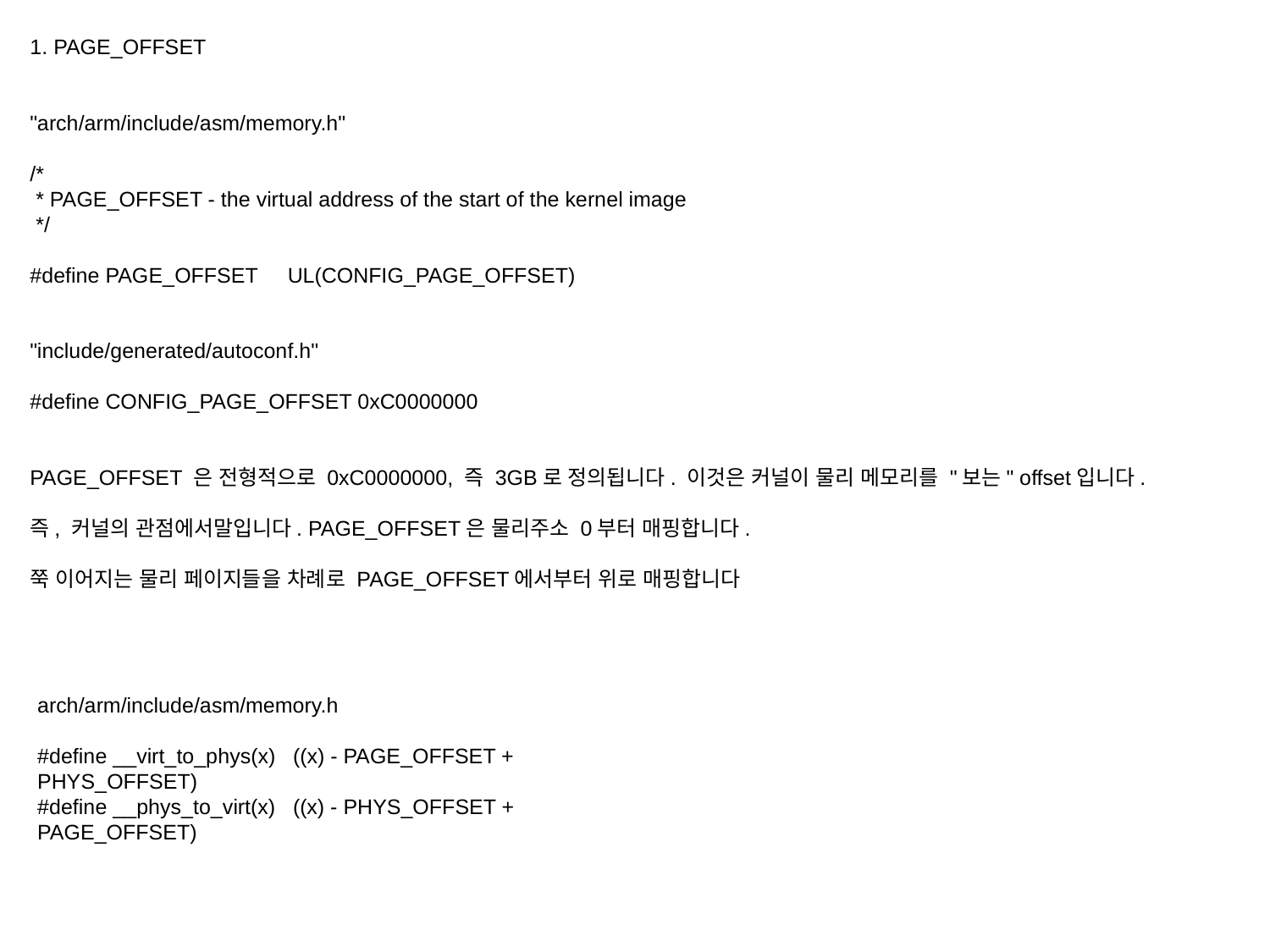

1. PAGE_OFFSET

"arch/arm/include/asm/memory.h"
/*
 * PAGE_OFFSET - the virtual address of the start of the kernel image
 */
#define PAGE_OFFSET     UL(CONFIG_PAGE_OFFSET)

"include/generated/autoconf.h"
#define CONFIG_PAGE_OFFSET 0xC0000000

PAGE_OFFSET 은 전형적으로 0xC0000000, 즉 3GB로 정의됩니다. 이것은 커널이 물리 메모리를 "보는" offset입니다.
즉, 커널의 관점에서말입니다. PAGE_OFFSET은 물리주소 0부터 매핑합니다.
쭉 이어지는 물리 페이지들을 차례로 PAGE_OFFSET에서부터 위로 매핑합니다
arch/arm/include/asm/memory.h

#define __virt_to_phys(x)   ((x) - PAGE_OFFSET + PHYS_OFFSET)
#define __phys_to_virt(x)   ((x) - PHYS_OFFSET + PAGE_OFFSET)